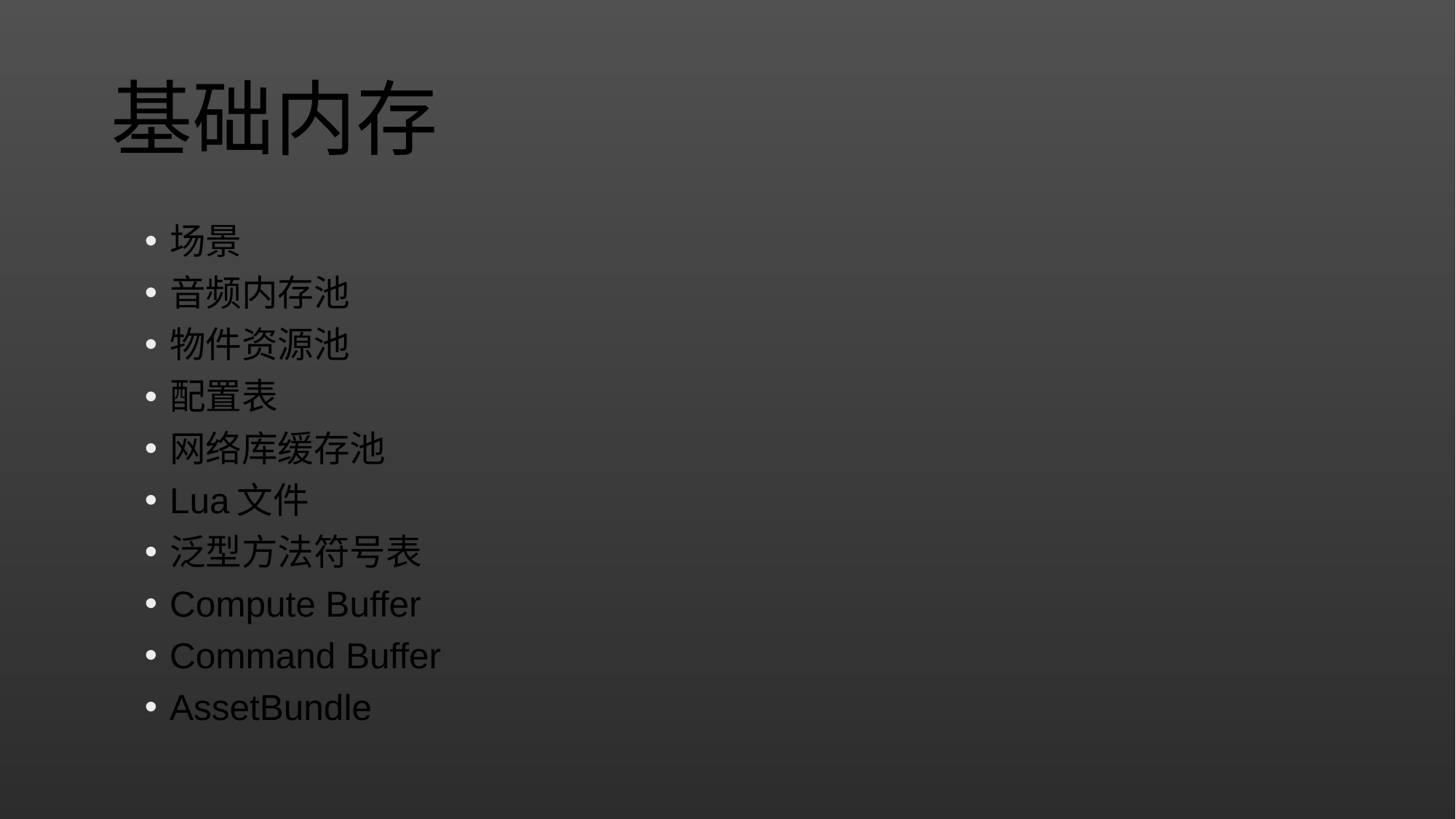

# 基础内存
场景
音频内存池
物件资源池
配置表
网络库缓存池
Lua文件
泛型方法符号表
Compute Buffer
Command Buffer
AssetBundle